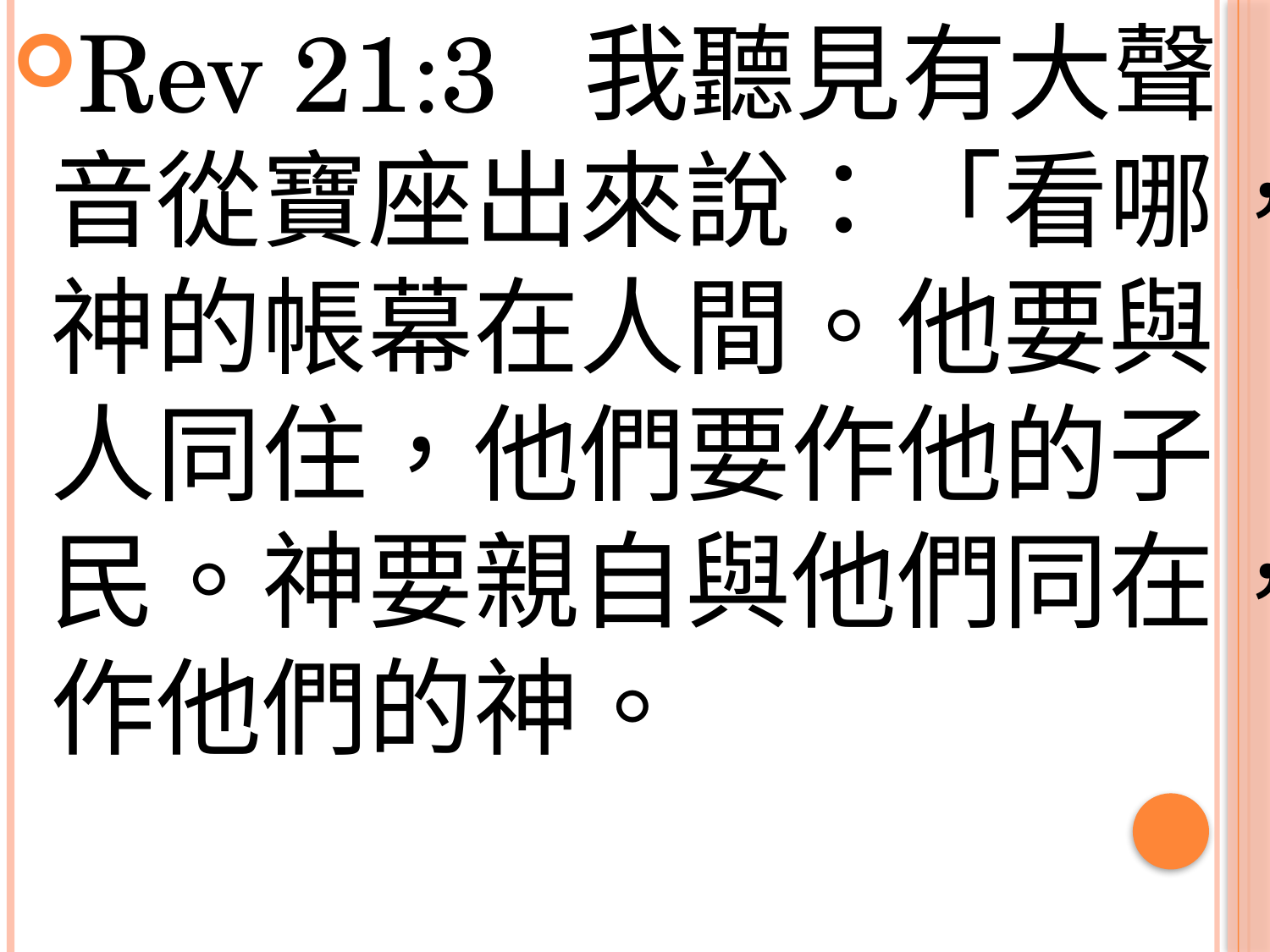

Rev 21:3  我聽見有大聲音從寶座出來說：「看哪，神的帳幕在人間。他要與人同住，他們要作他的子民。神要親自與他們同在，作他們的神。